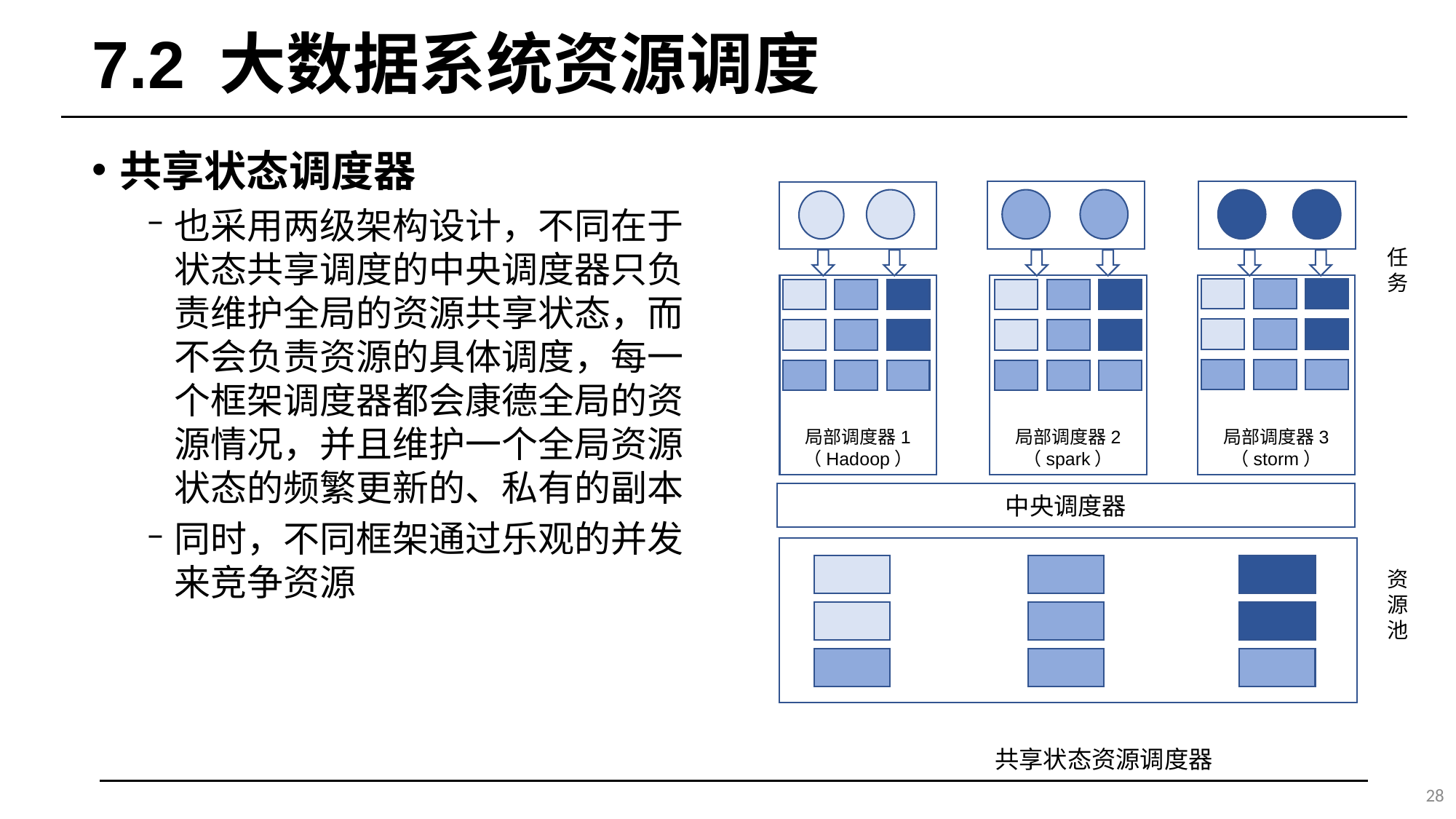

# 7.2 大数据系统资源调度
共享状态调度器
也采用两级架构设计，不同在于状态共享调度的中央调度器只负责维护全局的资源共享状态，而不会负责资源的具体调度，每一个框架调度器都会康德全局的资源情况，并且维护一个全局资源状态的频繁更新的、私有的副本
同时，不同框架通过乐观的并发来竞争资源

任务

局部调度器1
（Hadoop）
局部调度器2
（spark）
局部调度器3
（storm）

中央调度器

资源池

共享状态资源调度器
28